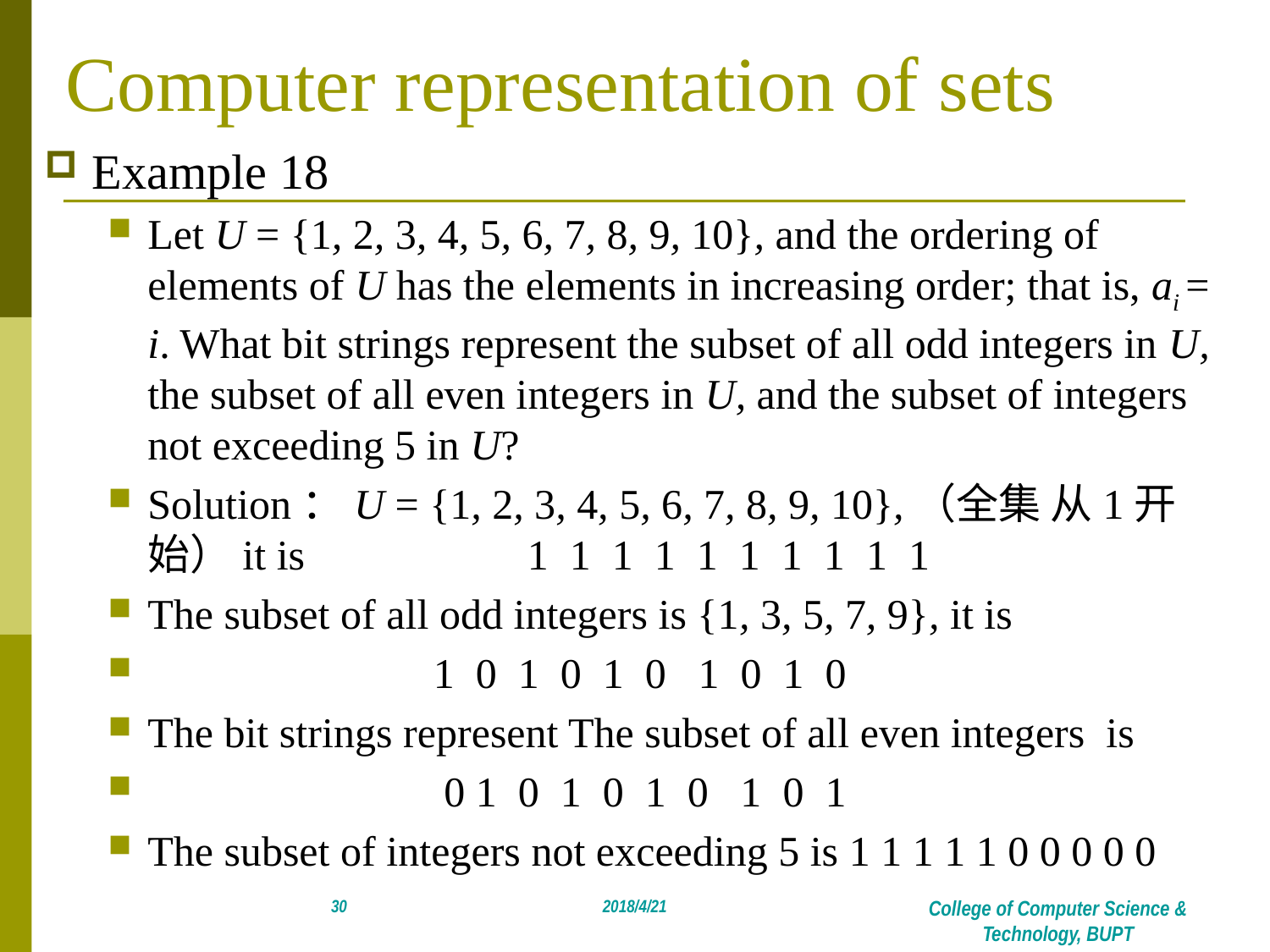

# Computer representation of sets
Example 18
Let U = {1, 2, 3, 4, 5, 6, 7, 8, 9, 10}, and the ordering of elements of U has the elements in increasing order; that is, ai = i. What bit strings represent the subset of all odd integers in U, the subset of all even integers in U, and the subset of integers not exceeding 5 in U?
Solution：U = {1, 2, 3, 4, 5, 6, 7, 8, 9, 10},（全集 从1开始）it is                     1  1  1  1  1  1  1  1  1  1
The subset of all odd integers is {1, 3, 5, 7, 9}, it is
                           1  0  1  0  1  0   1  0  1  0
The bit strings represent The subset of all even integers  is
                            0 1  0  1  0  1  0   1  0  1
The subset of integers not exceeding 5 is 1 1 1 1 1 0 0 0 0 0

30
2018/4/21
College of Computer Science & Technology, BUPT